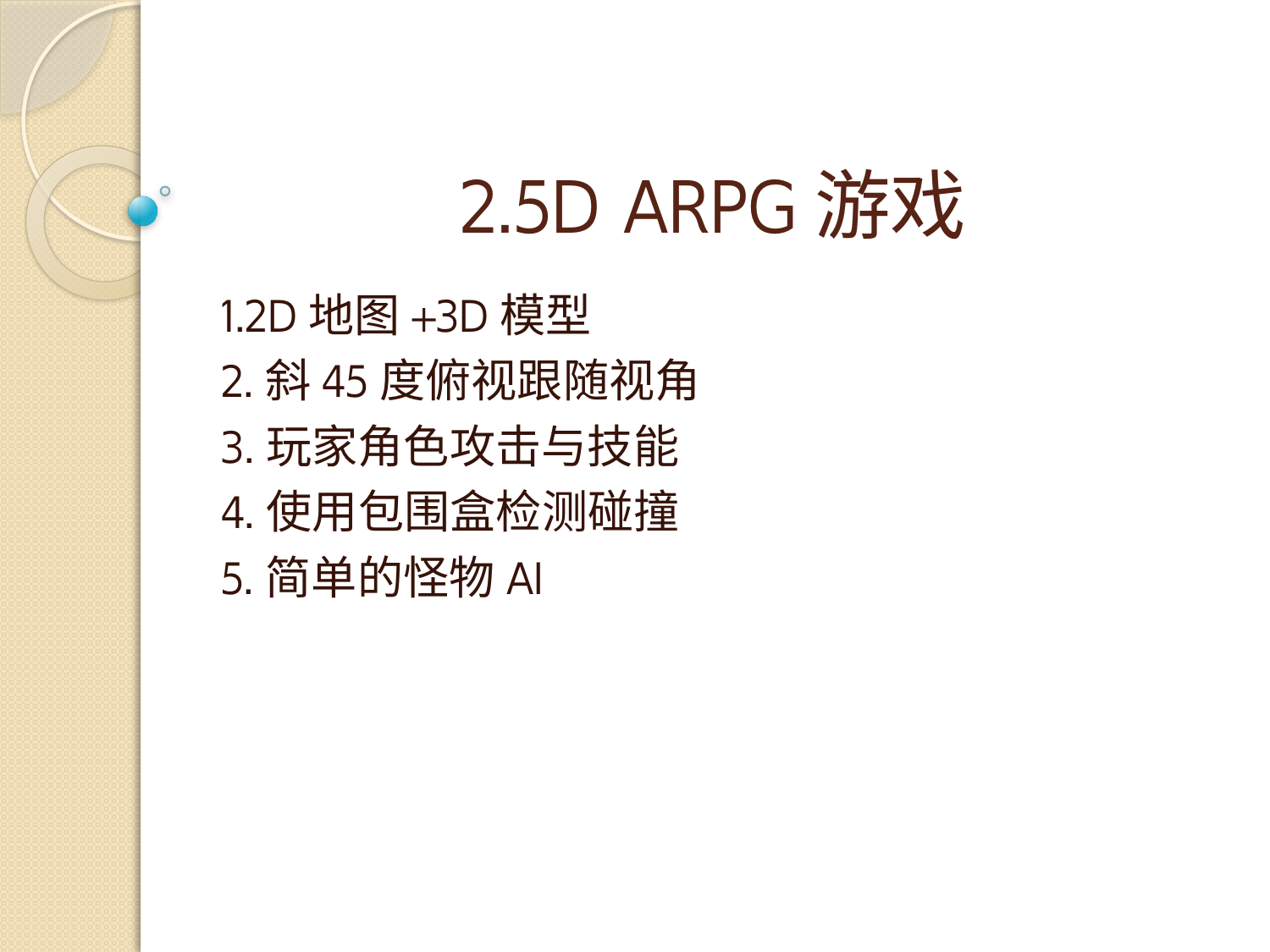

# 2.5D ARPG游戏
1.2D地图+3D模型
2.斜45度俯视跟随视角
3.玩家角色攻击与技能
4.使用包围盒检测碰撞
5.简单的怪物AI